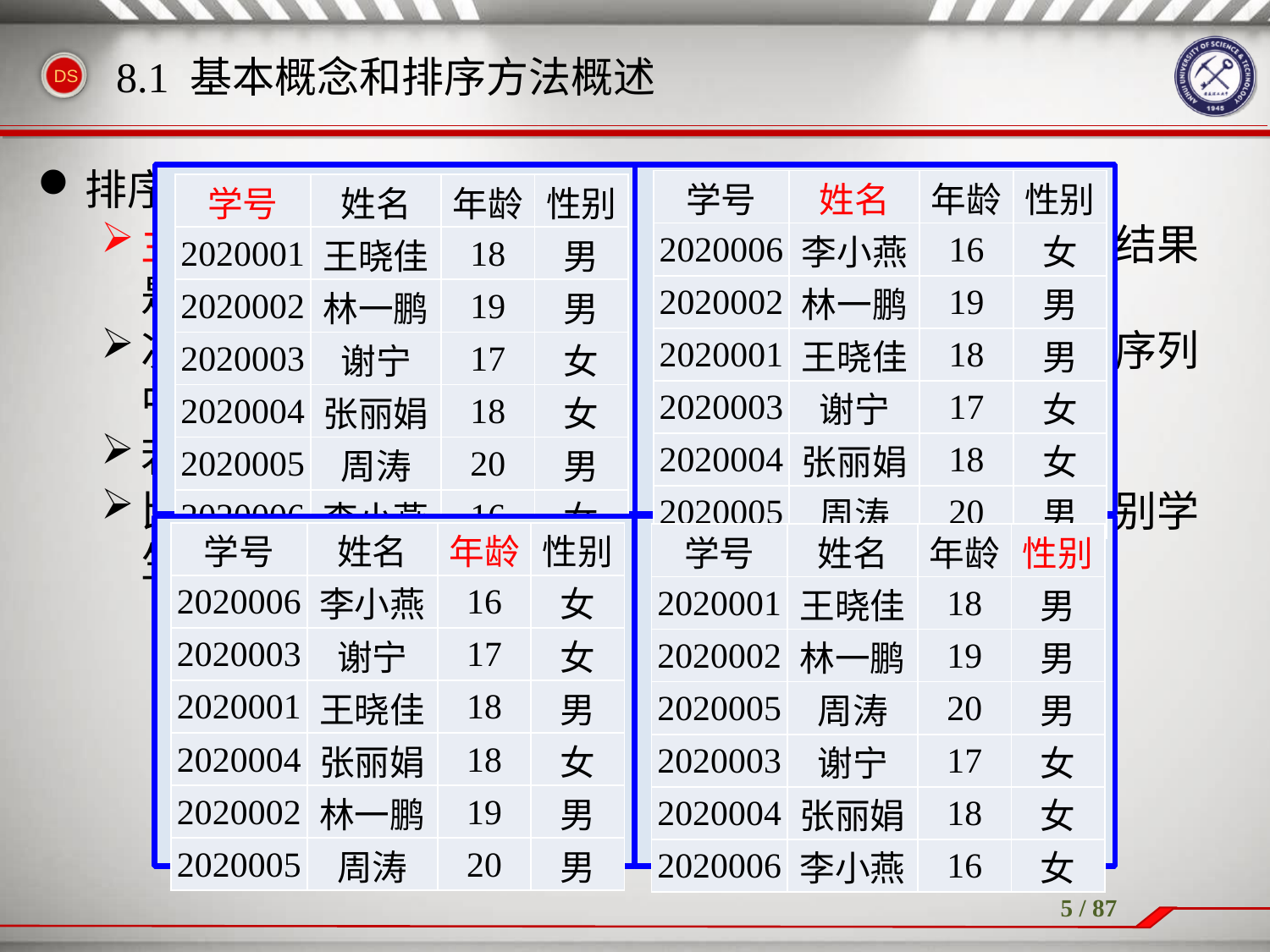

排序码
主关键字：任何一个记录的无序序列经排序后得到的结果是唯一的
次关键字：排序的结果不唯一，因为等待排序的记录序列中可能存在两个或两个以上关键字相等的记录
若干数据项的组合
比如在学生档案表中，可选择“学号”为关键字来识别学生，也可选择“年龄”为关键字对学生排序。

8.1 基本概念和排序方法概述

| 学号 | 姓名 | 年龄 | 性别 |
| --- | --- | --- | --- |
| 2020006 | 李小燕 | 16 | 女 |
| 2020002 | 林一鹏 | 19 | 男 |
| 2020001 | 王晓佳 | 18 | 男 |
| 2020003 | 谢宁 | 17 | 女 |
| 2020004 | 张丽娟 | 18 | 女 |
| 2020005 | 周涛 | 20 | 男 |
| 学号 | 姓名 | 年龄 | 性别 |
| --- | --- | --- | --- |
| 2020001 | 王晓佳 | 18 | 男 |
| 2020002 | 林一鹏 | 19 | 男 |
| 2020003 | 谢宁 | 17 | 女 |
| 2020004 | 张丽娟 | 18 | 女 |
| 2020005 | 周涛 | 20 | 男 |
| 2020006 | 李小燕 | 16 | 女 |

| 学号 | 姓名 | 年龄 | 性别 |
| --- | --- | --- | --- |
| 2020006 | 李小燕 | 16 | 女 |
| 2020003 | 谢宁 | 17 | 女 |
| 2020001 | 王晓佳 | 18 | 男 |
| 2020004 | 张丽娟 | 18 | 女 |
| 2020002 | 林一鹏 | 19 | 男 |
| 2020005 | 周涛 | 20 | 男 |
| 学号 | 姓名 | 年龄 | 性别 |
| --- | --- | --- | --- |
| 2020001 | 王晓佳 | 18 | 男 |
| 2020002 | 林一鹏 | 19 | 男 |
| 2020005 | 周涛 | 20 | 男 |
| 2020003 | 谢宁 | 17 | 女 |
| 2020004 | 张丽娟 | 18 | 女 |
| 2020006 | 李小燕 | 16 | 女 |